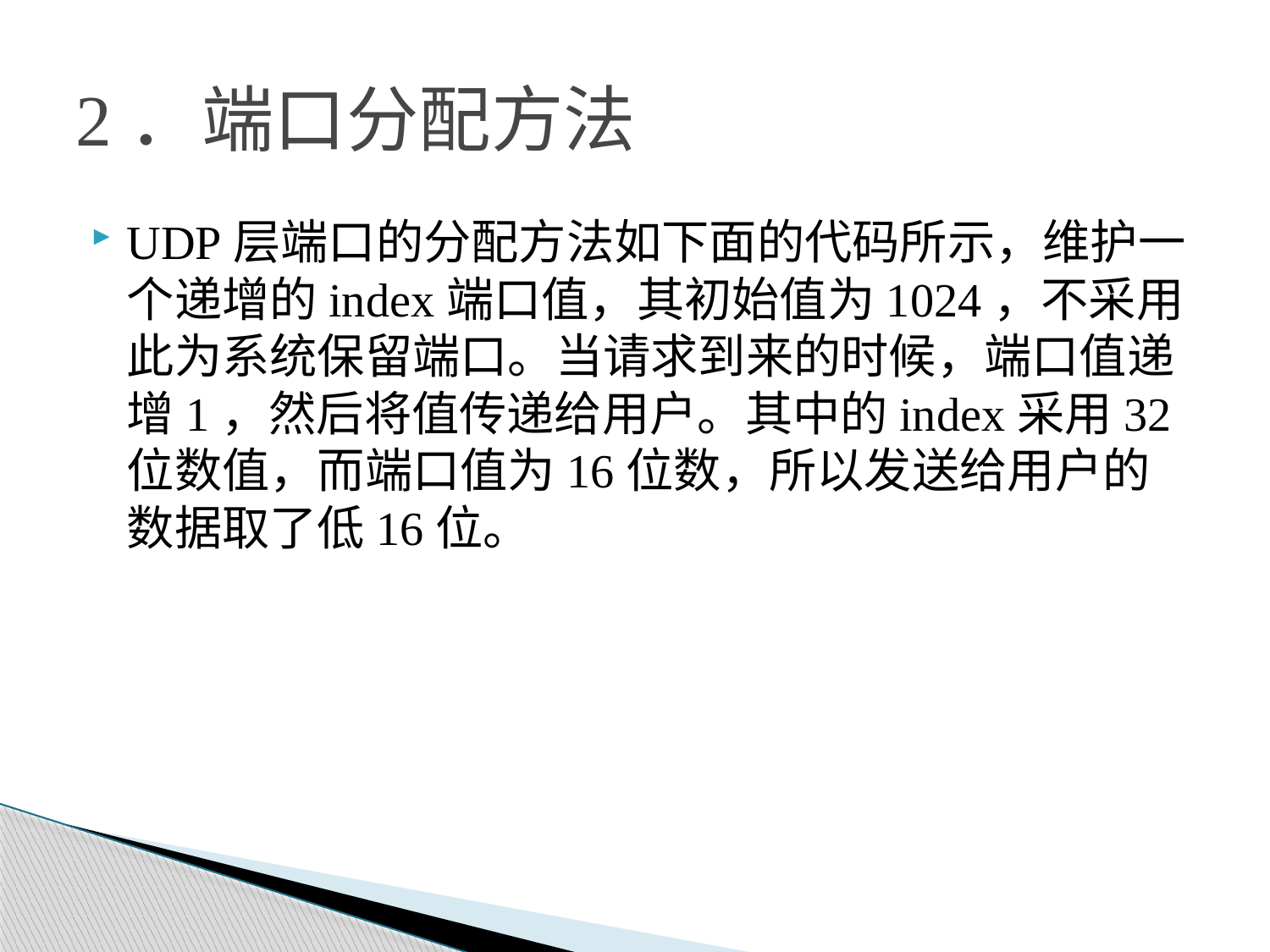

# 2．端口分配方法
UDP层端口的分配方法如下面的代码所示，维护一个递增的index端口值，其初始值为1024，不采用此为系统保留端口。当请求到来的时候，端口值递增1，然后将值传递给用户。其中的index采用32位数值，而端口值为16位数，所以发送给用户的数据取了低16位。